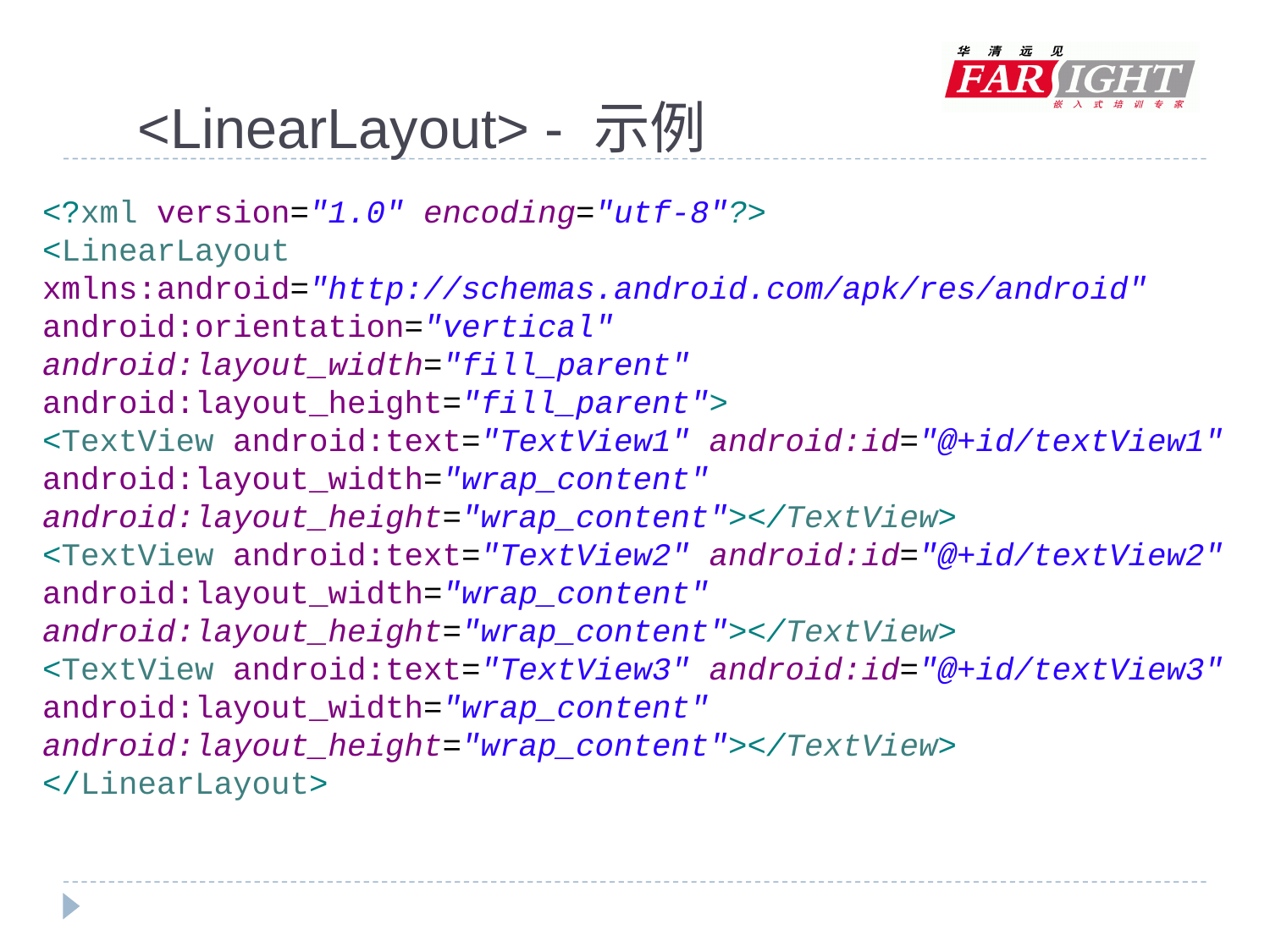

# <LinearLayout> - 示例
<?xml version="1.0" encoding="utf-8"?>
<LinearLayout xmlns:android="http://schemas.android.com/apk/res/android"
android:orientation="vertical" android:layout_width="fill_parent"
android:layout_height="fill_parent">
<TextView android:text="TextView1" android:id="@+id/textView1"
android:layout_width="wrap_content" android:layout_height="wrap_content"></TextView>
<TextView android:text="TextView2" android:id="@+id/textView2"
android:layout_width="wrap_content" android:layout_height="wrap_content"></TextView>
<TextView android:text="TextView3" android:id="@+id/textView3"
android:layout_width="wrap_content" android:layout_height="wrap_content"></TextView>
</LinearLayout>